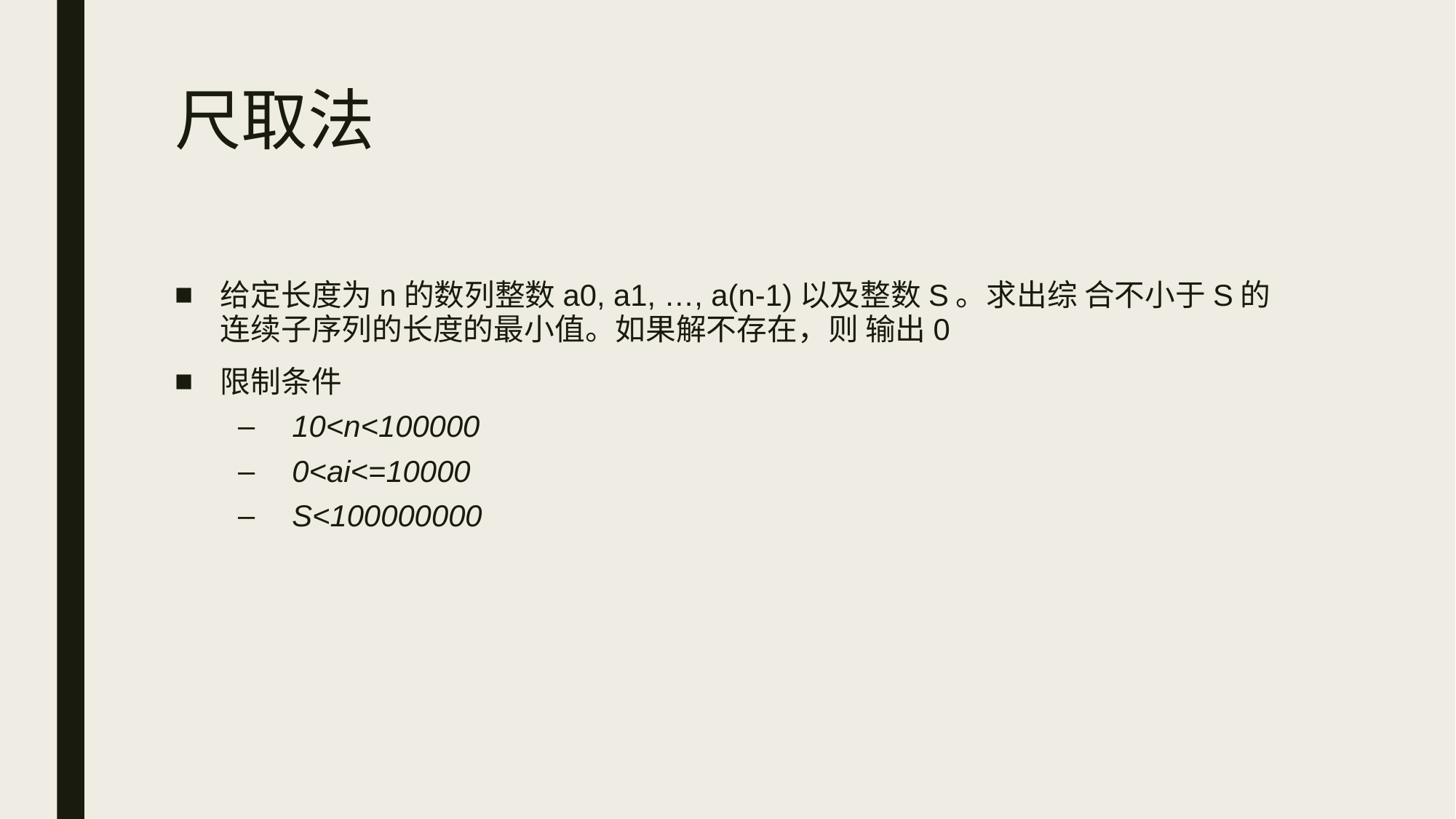

# 尺取法
给定长度为n的数列整数a0, a1, …, a(n-1)以及整数S。求出综 合不小于S的连续子序列的长度的最小值。如果解不存在，则 输出0
限制条件
 10<n<100000
 0<ai<=10000
 S<100000000